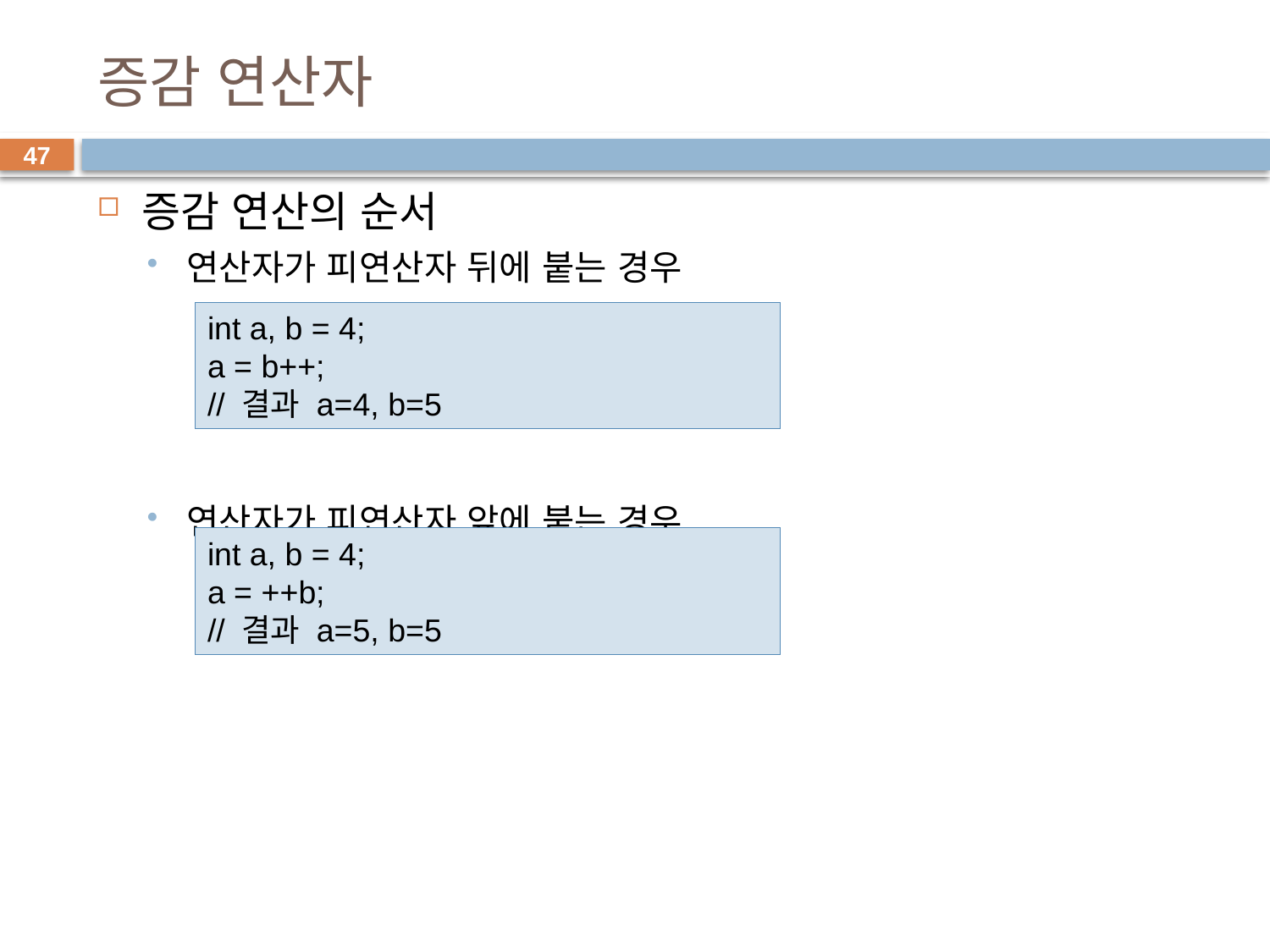

# 증감 연산자
47
증감 연산의 순서
연산자가 피연산자 뒤에 붙는 경우

연산자가 피연산자 앞에 붙는 경우
int a, b = 4;
a = b++;
// 결과 a=4, b=5
int a, b = 4;
a = ++b;
// 결과 a=5, b=5